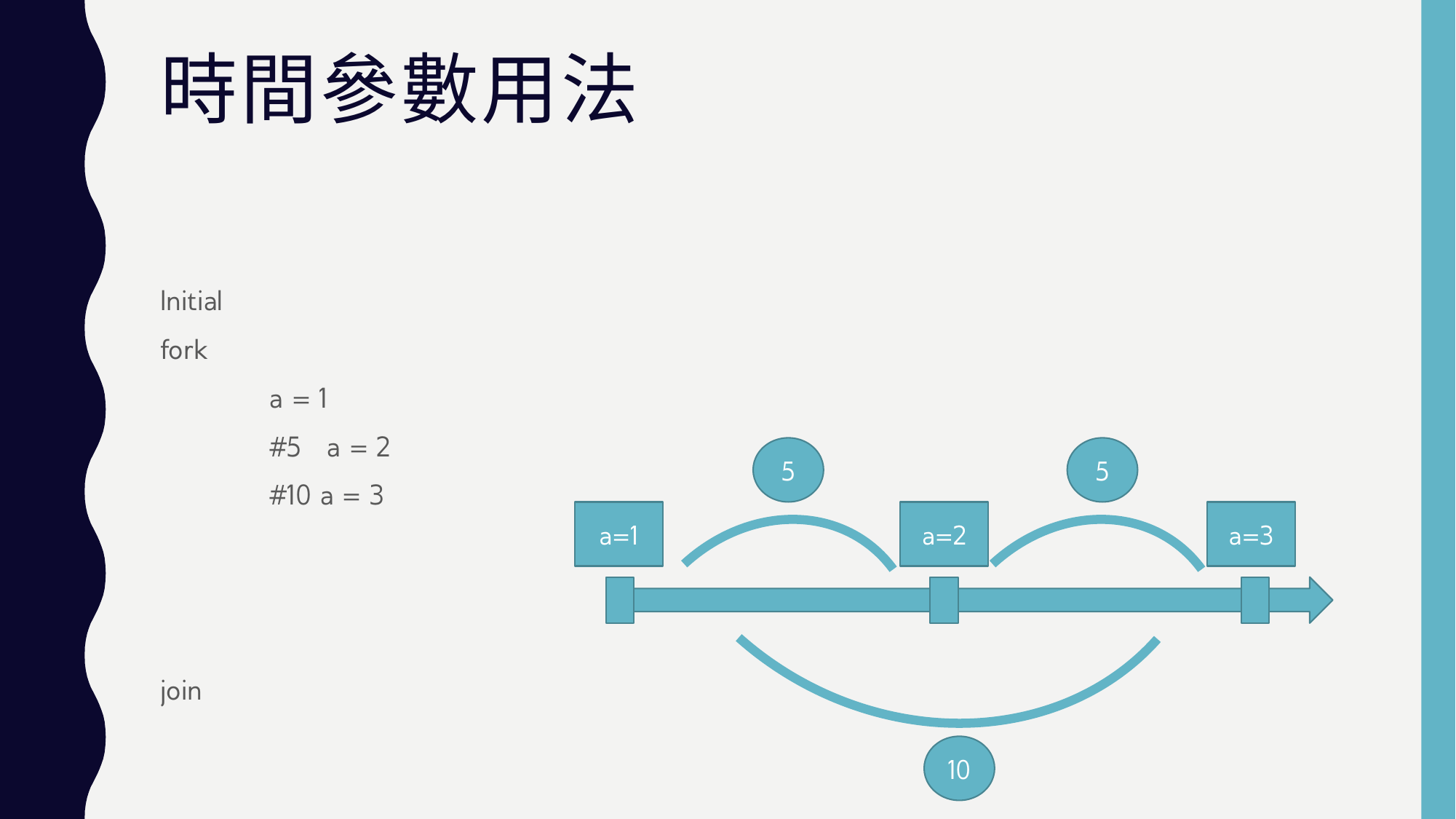

# 時間參數用法

Initial
fork
	a = 1
	#5   a = 2
	#10 a = 3

join
5
5
a=1

a=2

a=3

10